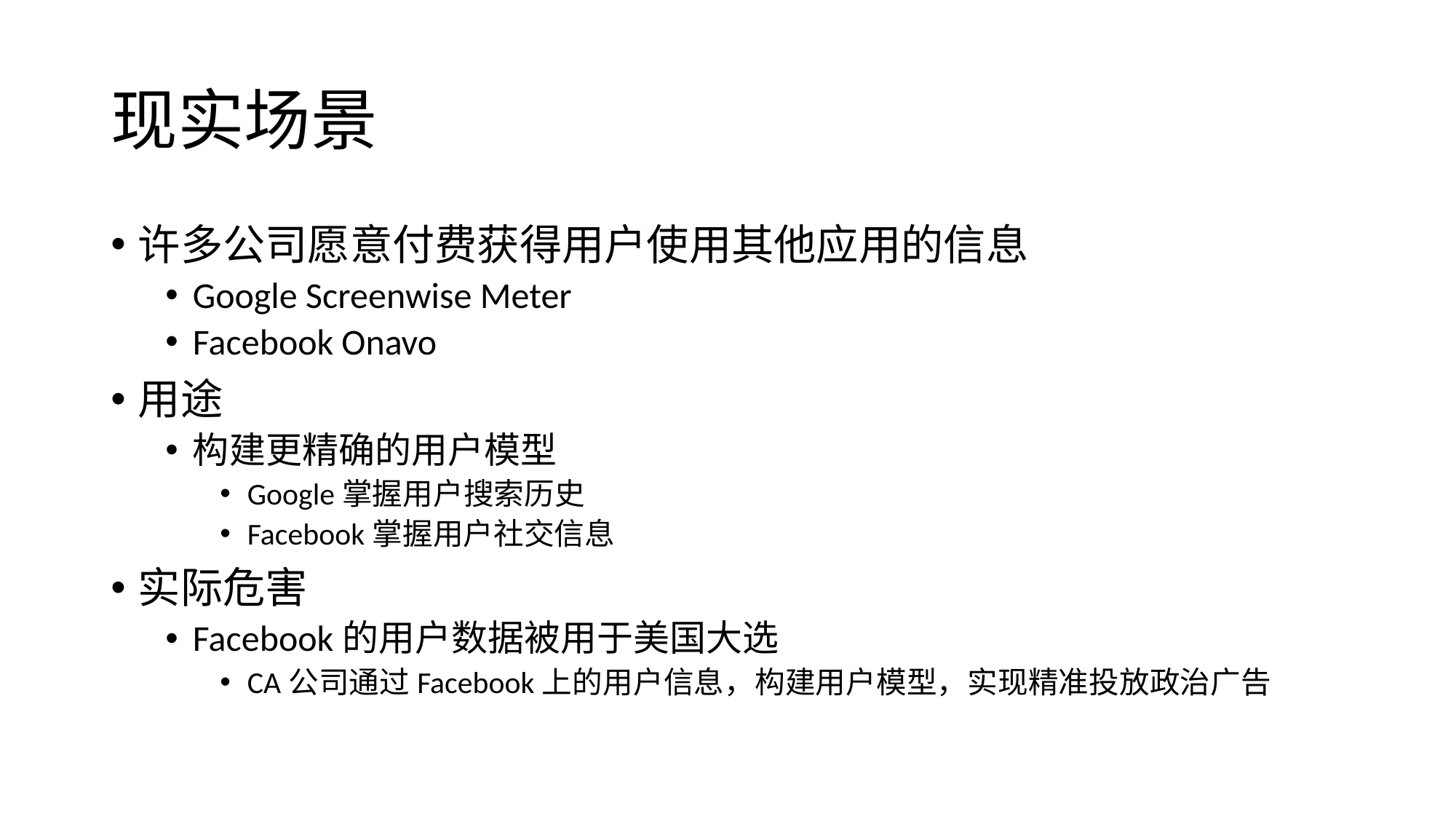

# 现实场景
许多公司愿意付费获得用户使用其他应用的信息
Google Screenwise Meter
Facebook Onavo
用途
构建更精确的用户模型
Google掌握用户搜索历史
Facebook掌握用户社交信息
实际危害
Facebook的用户数据被用于美国大选
CA公司通过Facebook上的用户信息，构建用户模型，实现精准投放政治广告